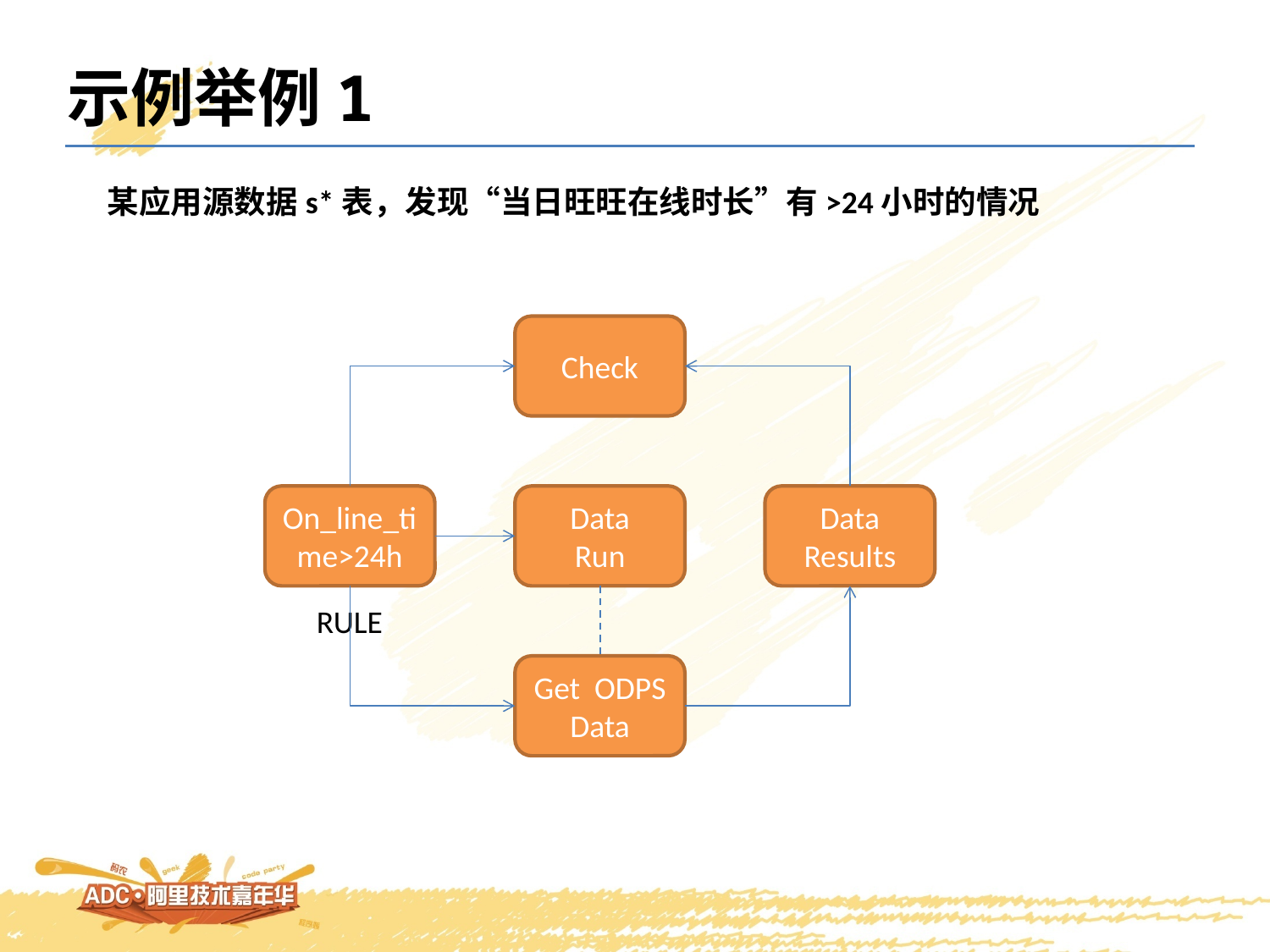

示例举例1
某应用源数据s*表，发现“当日旺旺在线时长”有>24小时的情况
Check
On_line_time>24h
Data
Run
Data Results
RULE
Get  ODPS
Data